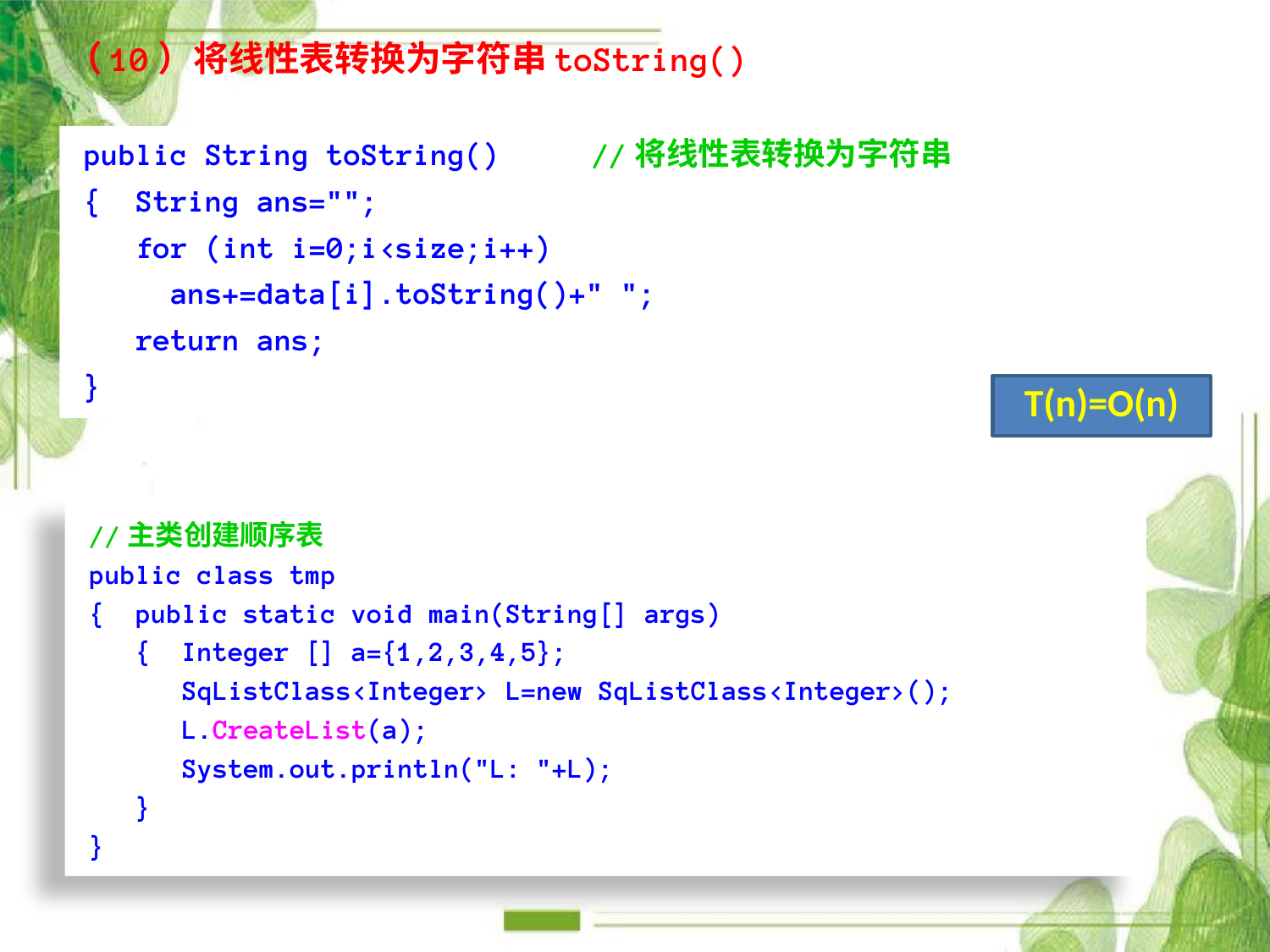

（10）将线性表转换为字符串toString()
public String toString() 	//将线性表转换为字符串
{  String ans="";
   for (int i=0;i<size;i++)
     ans+=data[i].toString()+" ";
   return ans;
}
T(n)=O(n)
//主类创建顺序表
public class tmp
{  public static void main(String[] args)
   {  Integer [] a={1,2,3,4,5};
      SqListClass<Integer> L=new SqListClass<Integer>();
      L.CreateList(a);
      System.out.println("L: "+L);
   }
}